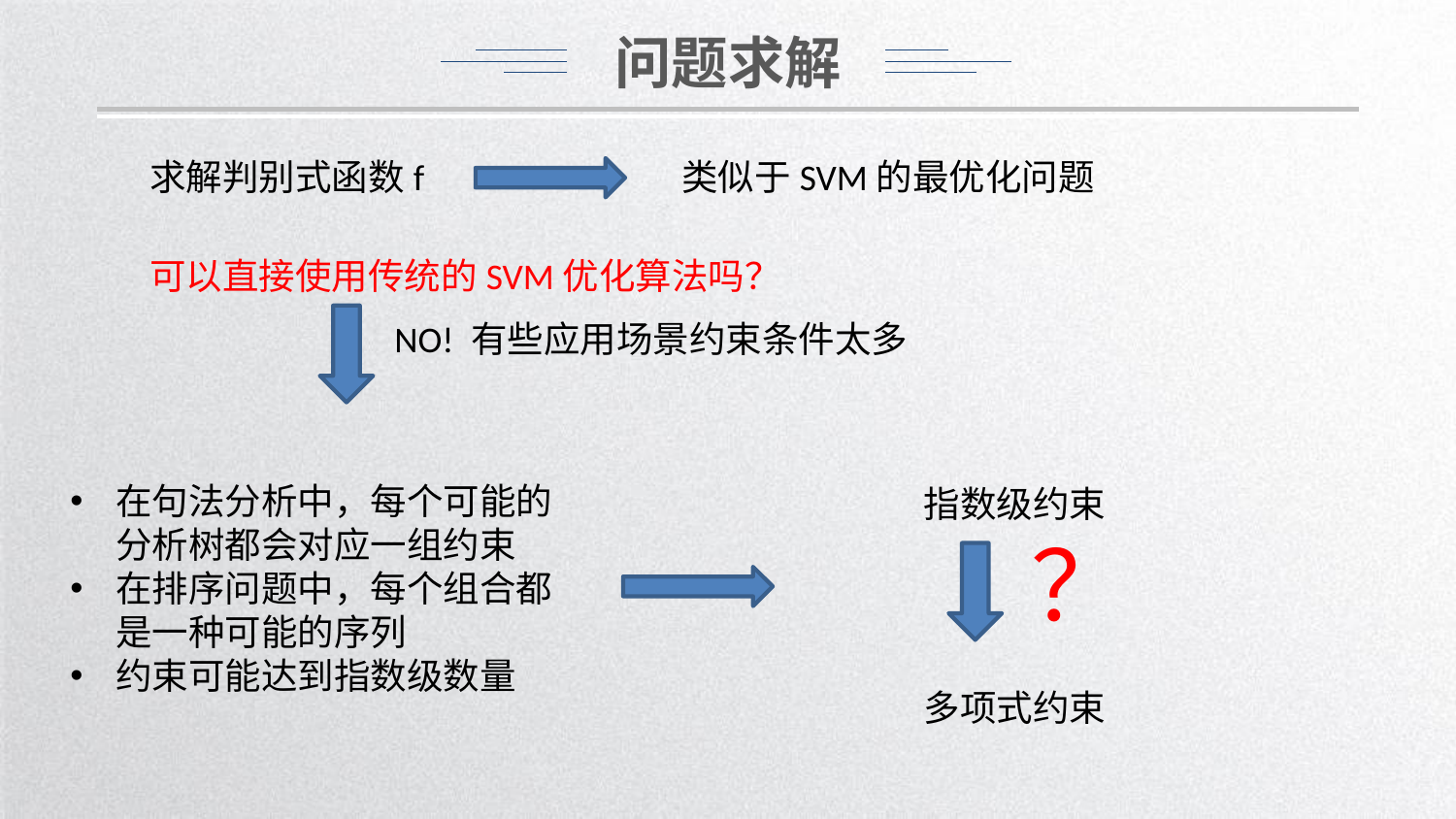

问题求解

求解判别式函数f
类似于SVM的最优化问题

可以直接使用传统的SVM优化算法吗？
NO! 有些应用场景约束条件太多

在句法分析中，每个可能的分析树都会对应一组约束
在排序问题中，每个组合都是一种可能的序列
约束可能达到指数级数量
指数级约束
            ？

多项式约束